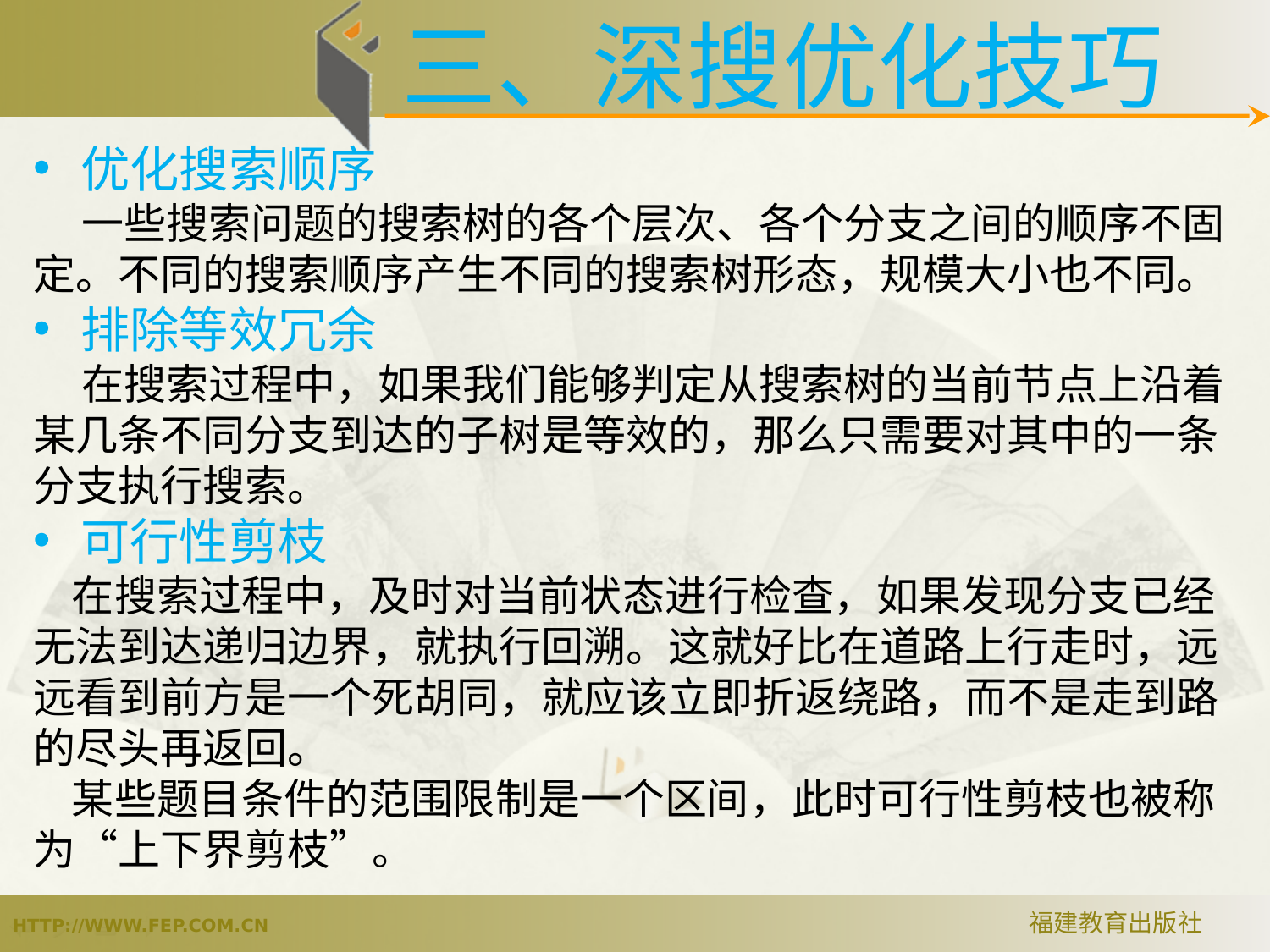

三、深搜优化技巧
优化搜索顺序
    一些搜索问题的搜索树的各个层次、各个分支之间的顺序不固定。不同的搜索顺序产生不同的搜索树形态，规模大小也不同。
排除等效冗余
    在搜索过程中，如果我们能够判定从搜索树的当前节点上沿着某几条不同分支到达的子树是等效的，那么只需要对其中的一条分支执行搜索。
可行性剪枝
   在搜索过程中，及时对当前状态进行检查，如果发现分支已经无法到达递归边界，就执行回溯。这就好比在道路上行走时，远远看到前方是一个死胡同，就应该立即折返绕路，而不是走到路的尽头再返回。
   某些题目条件的范围限制是一个区间，此时可行性剪枝也被称为“上下界剪枝”。